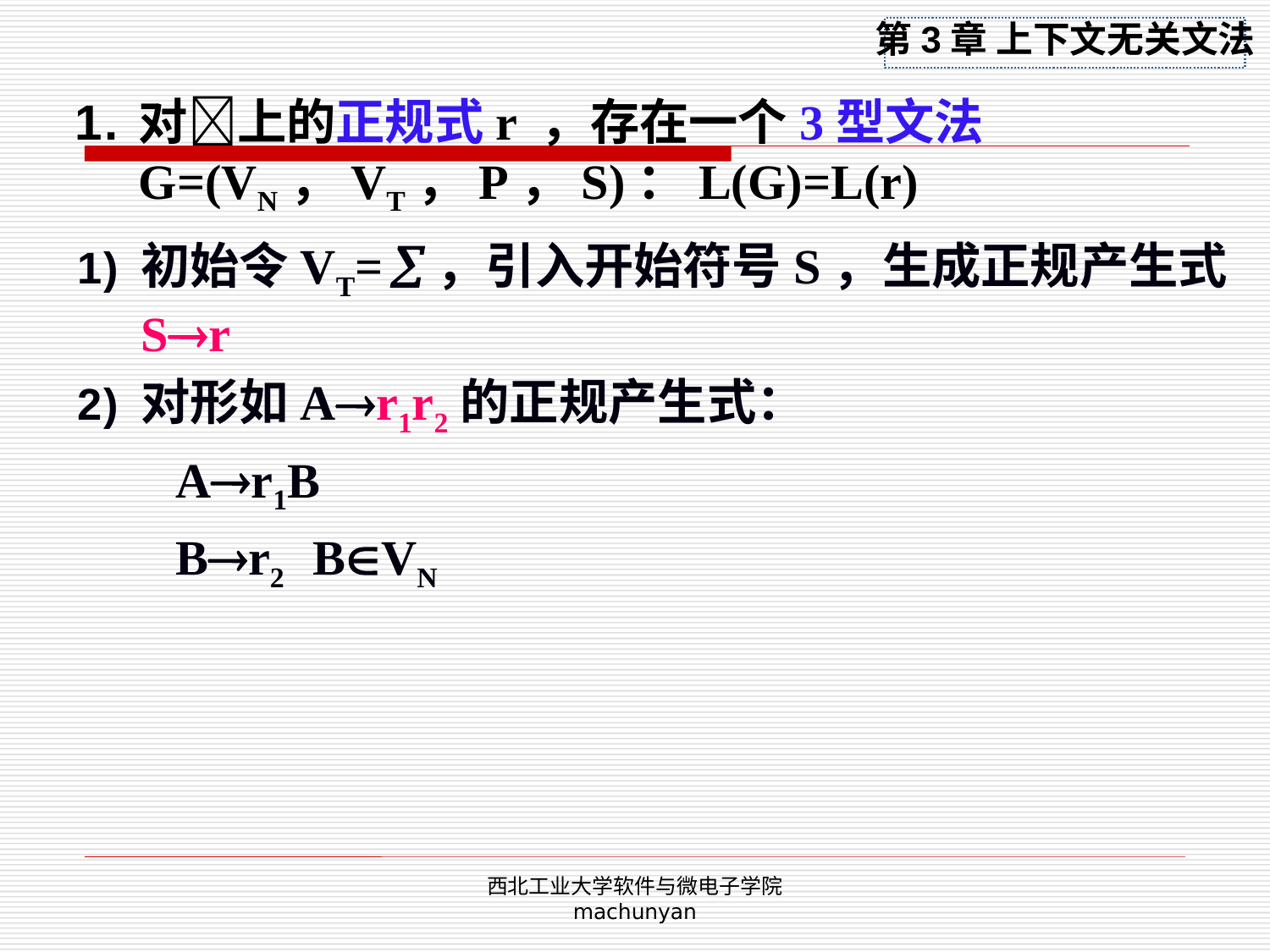

对∑上的正规式r ，存在一个3型文法G=(VN，VT，P，S)：L(G)=L(r)
初始令VT= ∑，引入开始符号S，生成正规产生式 S→r
对形如A→r1r2的正规产生式：
        A→r1B
        B→r2    B∈VN

西北工业大学软件与微电子学院 machunyan
53